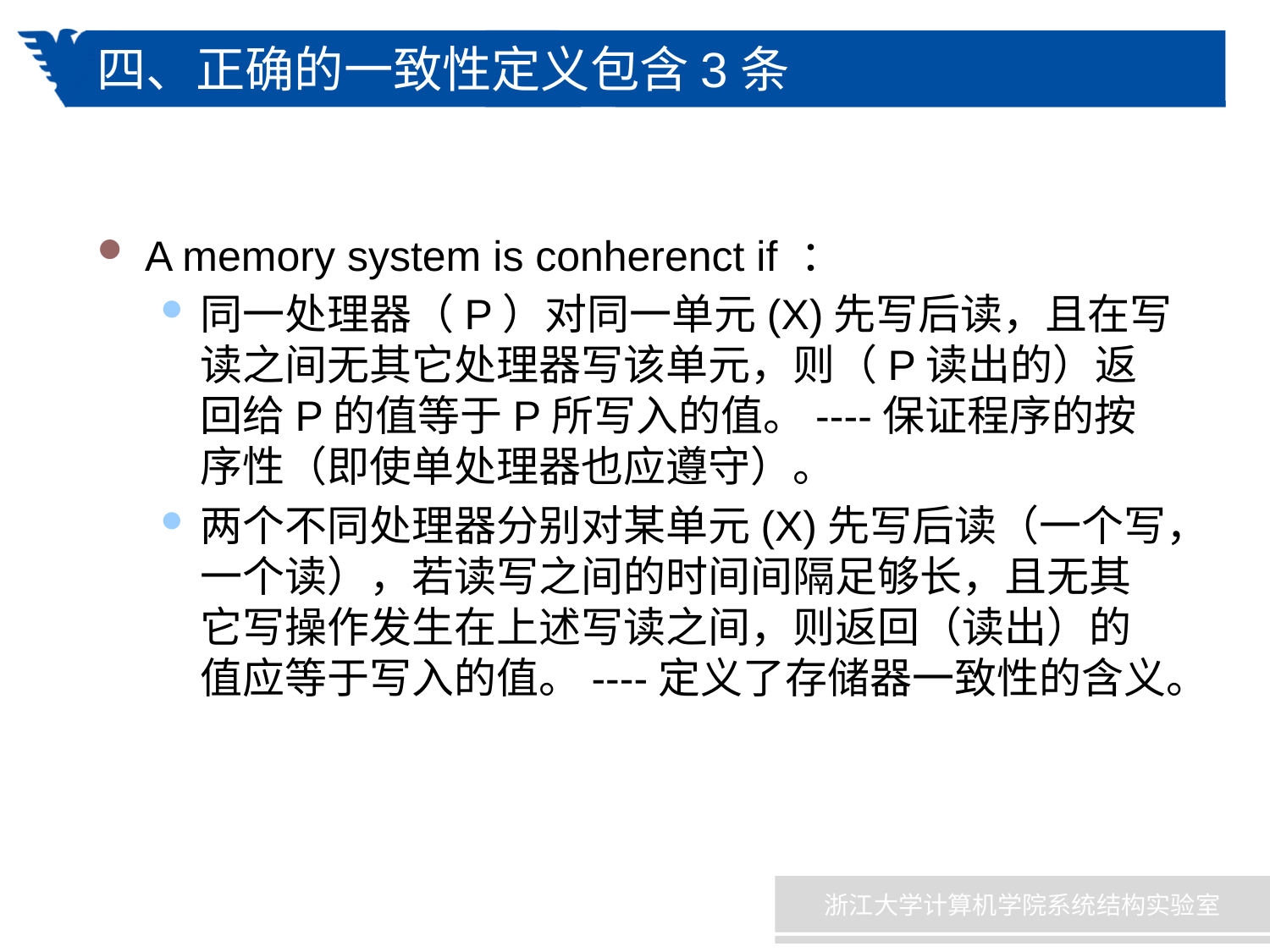

# 四、正确的一致性定义包含3条
A memory system is conherenct if ：
同一处理器（P）对同一单元(X)先写后读，且在写读之间无其它处理器写该单元，则（P读出的）返回给P的值等于P所写入的值。----保证程序的按序性（即使单处理器也应遵守）。
两个不同处理器分别对某单元(X)先写后读（一个写，一个读），若读写之间的时间间隔足够长，且无其它写操作发生在上述写读之间，则返回（读出）的值应等于写入的值。----定义了存储器一致性的含义。